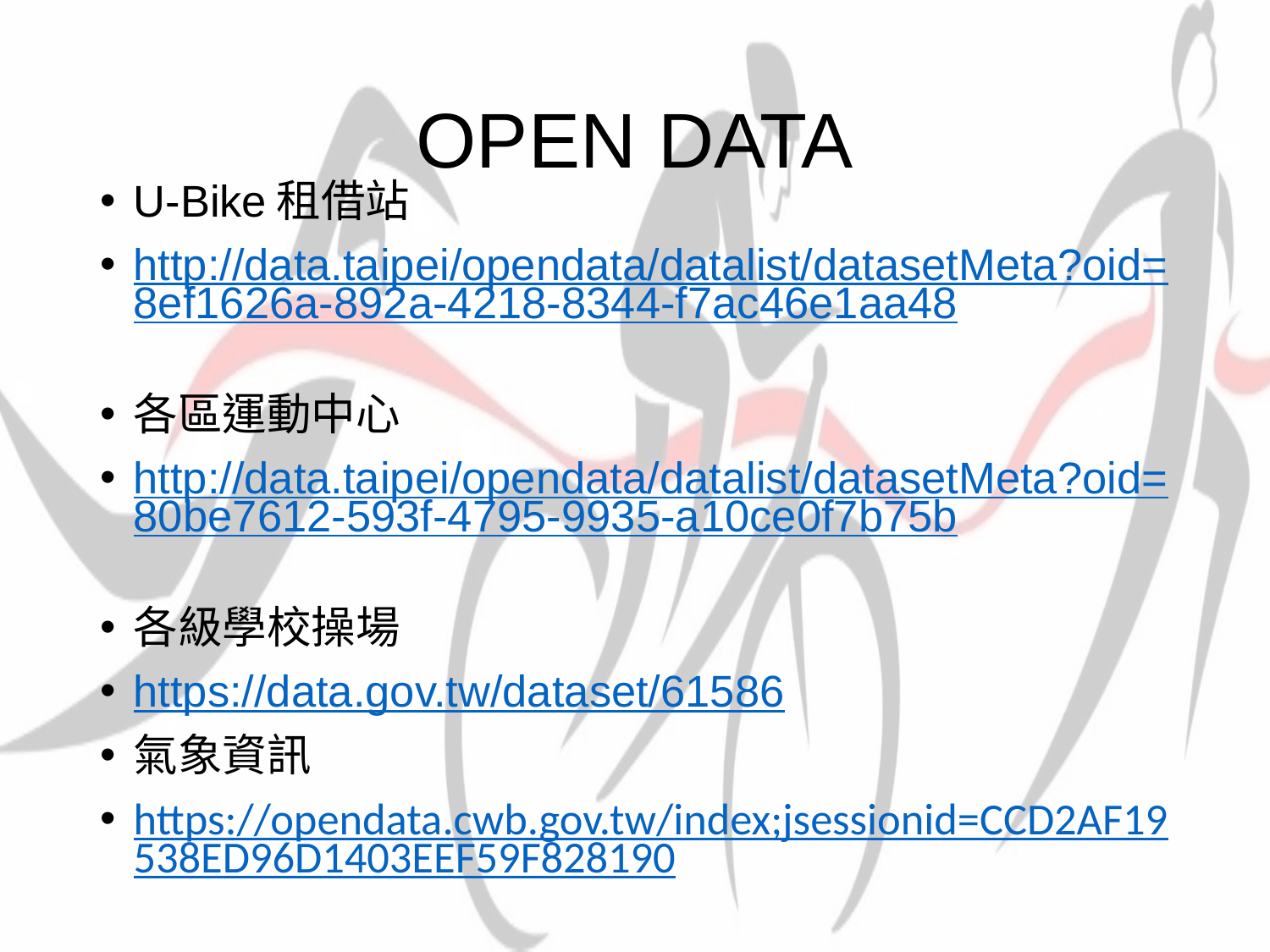

# OPEN DATA
U-Bike租借站
http://data.taipei/opendata/datalist/datasetMeta?oid=8ef1626a-892a-4218-8344-f7ac46e1aa48
各區運動中心
http://data.taipei/opendata/datalist/datasetMeta?oid=80be7612-593f-4795-9935-a10ce0f7b75b
各級學校操場
https://data.gov.tw/dataset/61586
氣象資訊
https://opendata.cwb.gov.tw/index;jsessionid=CCD2AF19538ED96D1403EEF59F828190